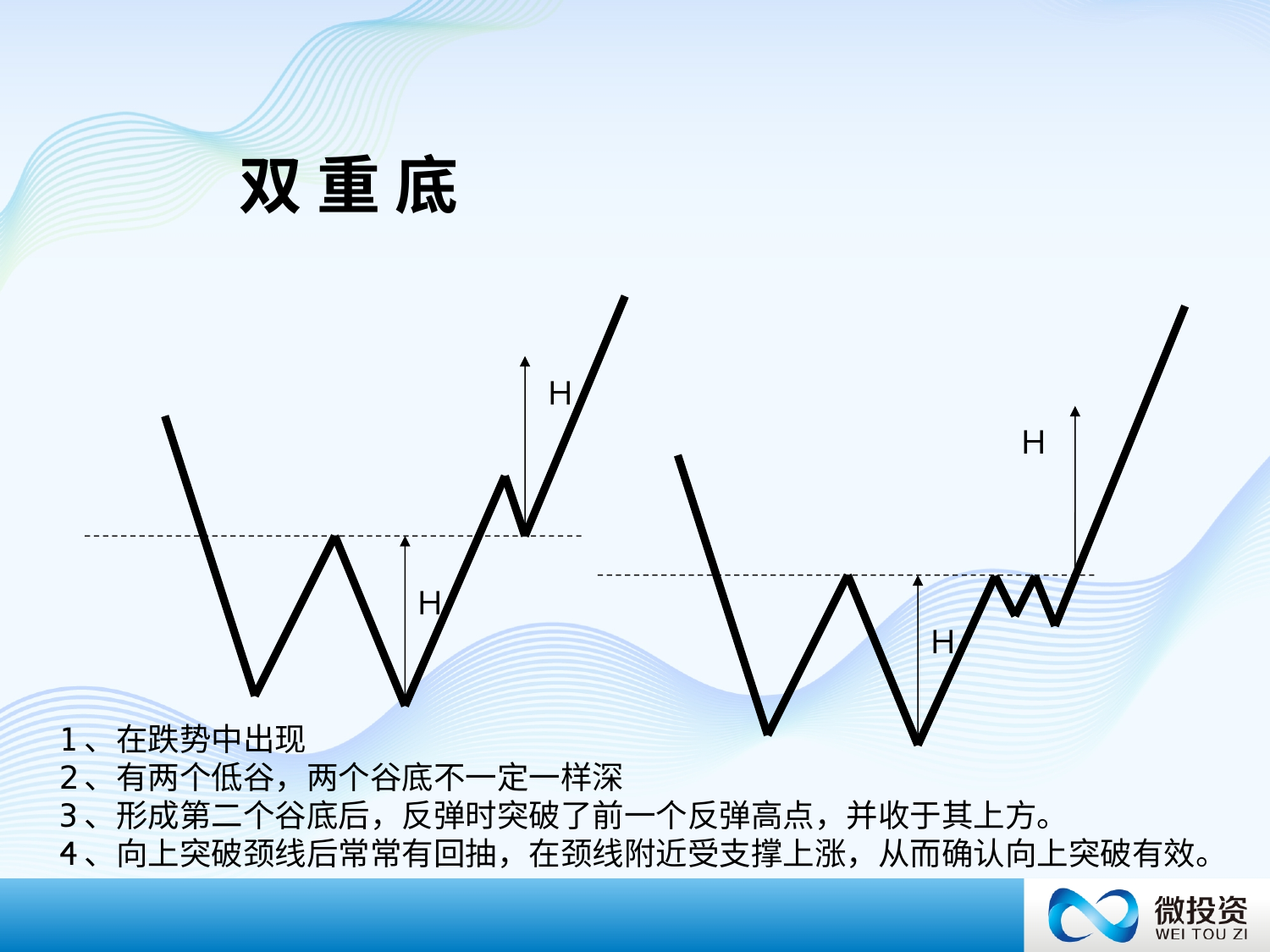

双 重 底

Ｈ

Ｈ

Ｈ
Ｈ
1、在跌势中出现
2、有两个低谷，两个谷底不一定一样深
3、形成第二个谷底后，反弹时突破了前一个反弹高点，并收于其上方。
4、向上突破颈线后常常有回抽，在颈线附近受支撑上涨，从而确认向上突破有效。